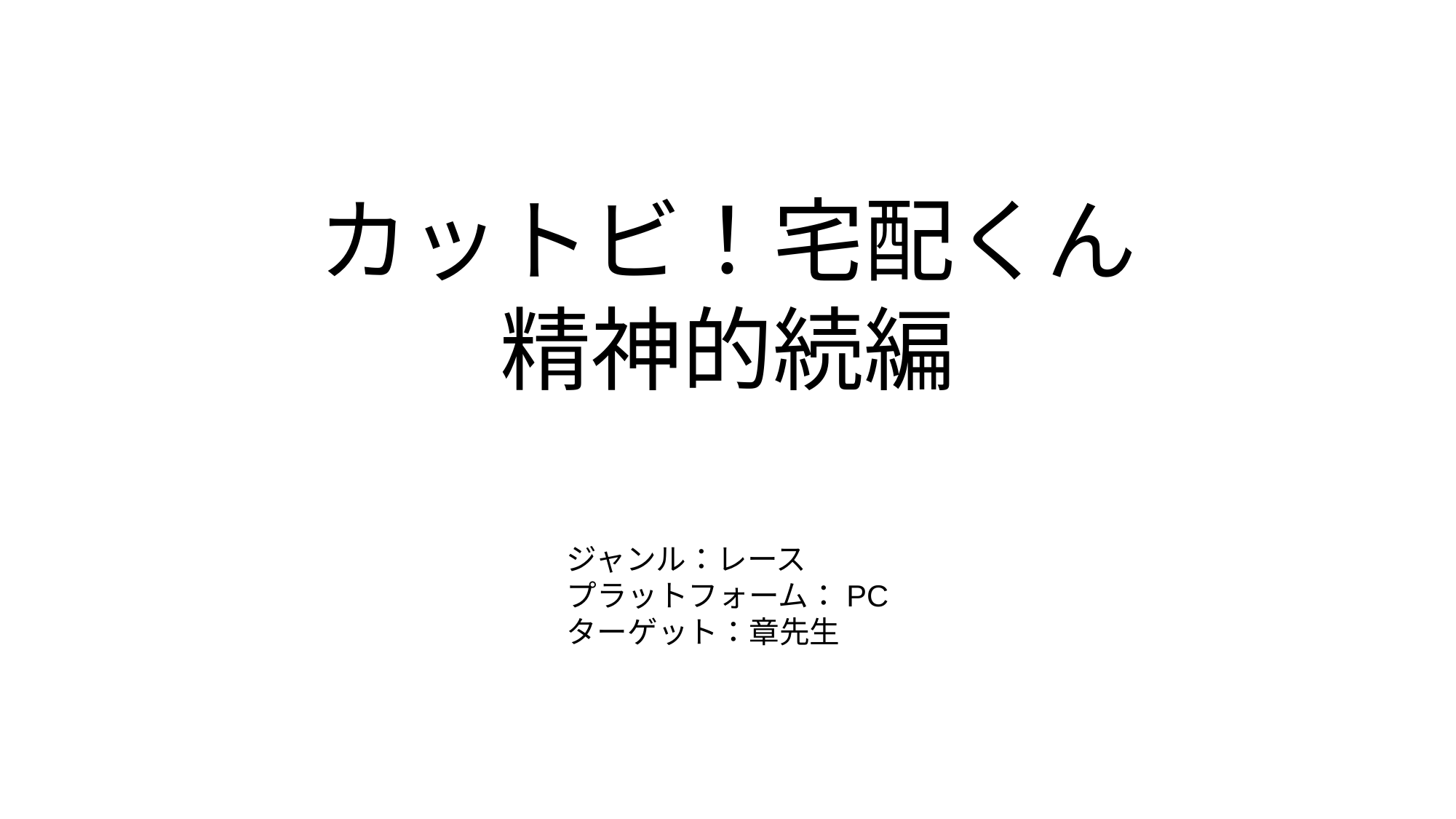

カットビ！宅配くん
精神的続編
ジャンル：レース
プラットフォーム：PC
ターゲット：章先生